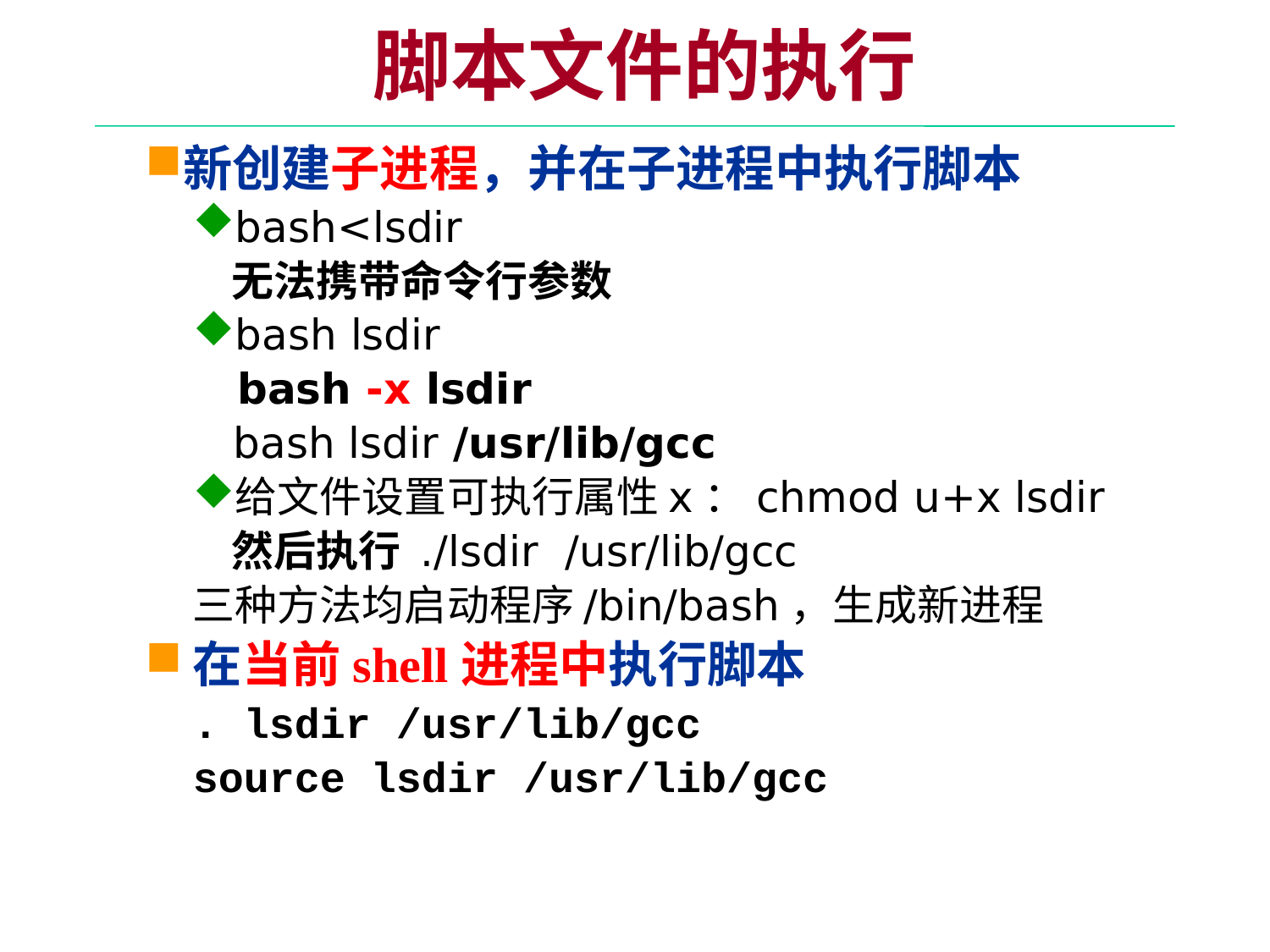

脚本文件的执行
新创建子进程，并在子进程中执行脚本
bash<lsdir
   无法携带命令行参数
bash lsdir
   bash -x lsdir
   bash lsdir /usr/lib/gcc
给文件设置可执行属性x：chmod u+x lsdir
   然后执行 ./lsdir  /usr/lib/gcc
三种方法均启动程序/bin/bash，生成新进程
在当前shell进程中执行脚本
. lsdir /usr/lib/gcc
source lsdir /usr/lib/gcc